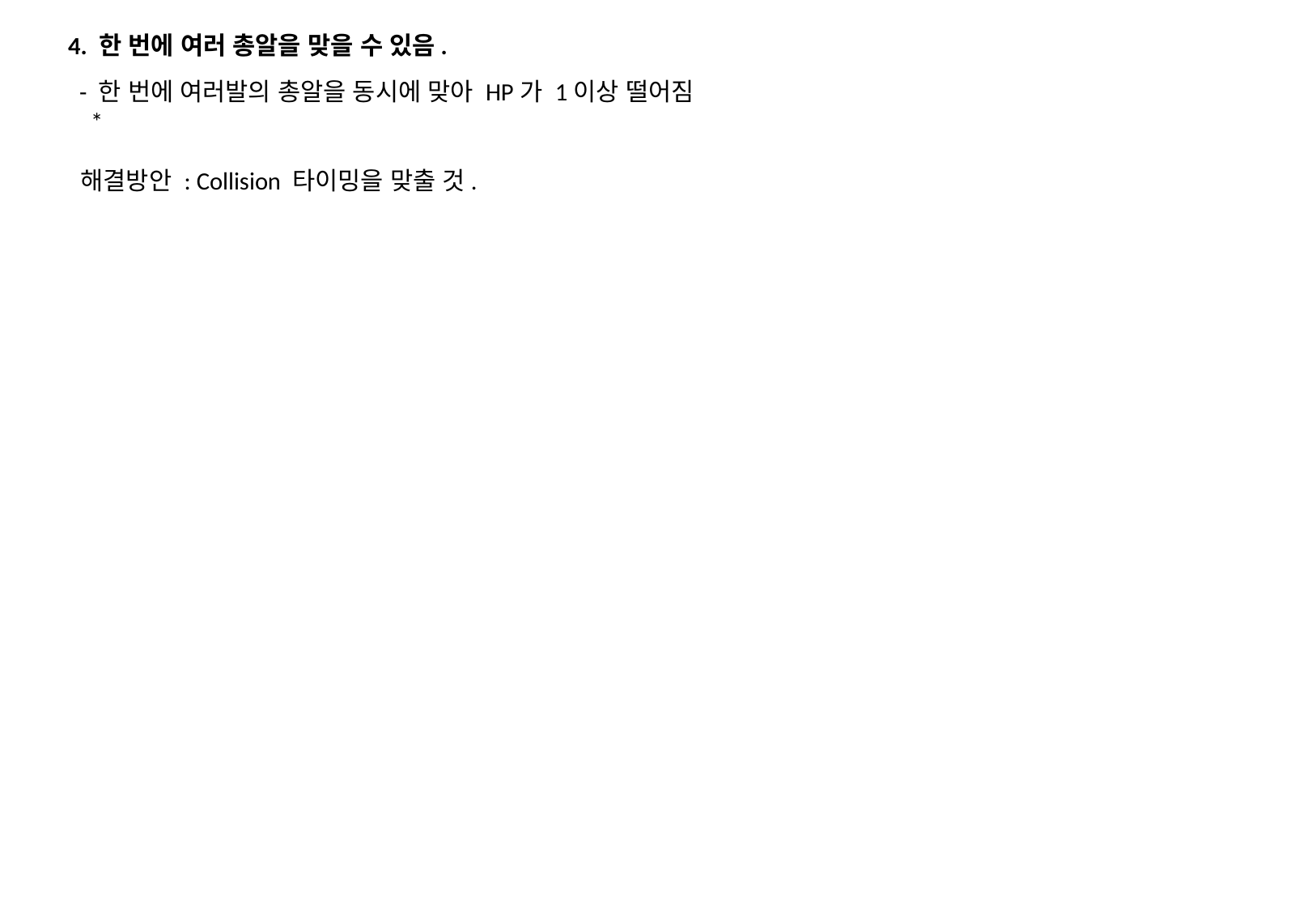

4. 한 번에 여러 총알을 맞을 수 있음.
  - 한 번에 여러발의 총알을 동시에 맞아 HP가 1이상 떨어짐
    *

 해결방안 : Collision 타이밍을 맞출 것.